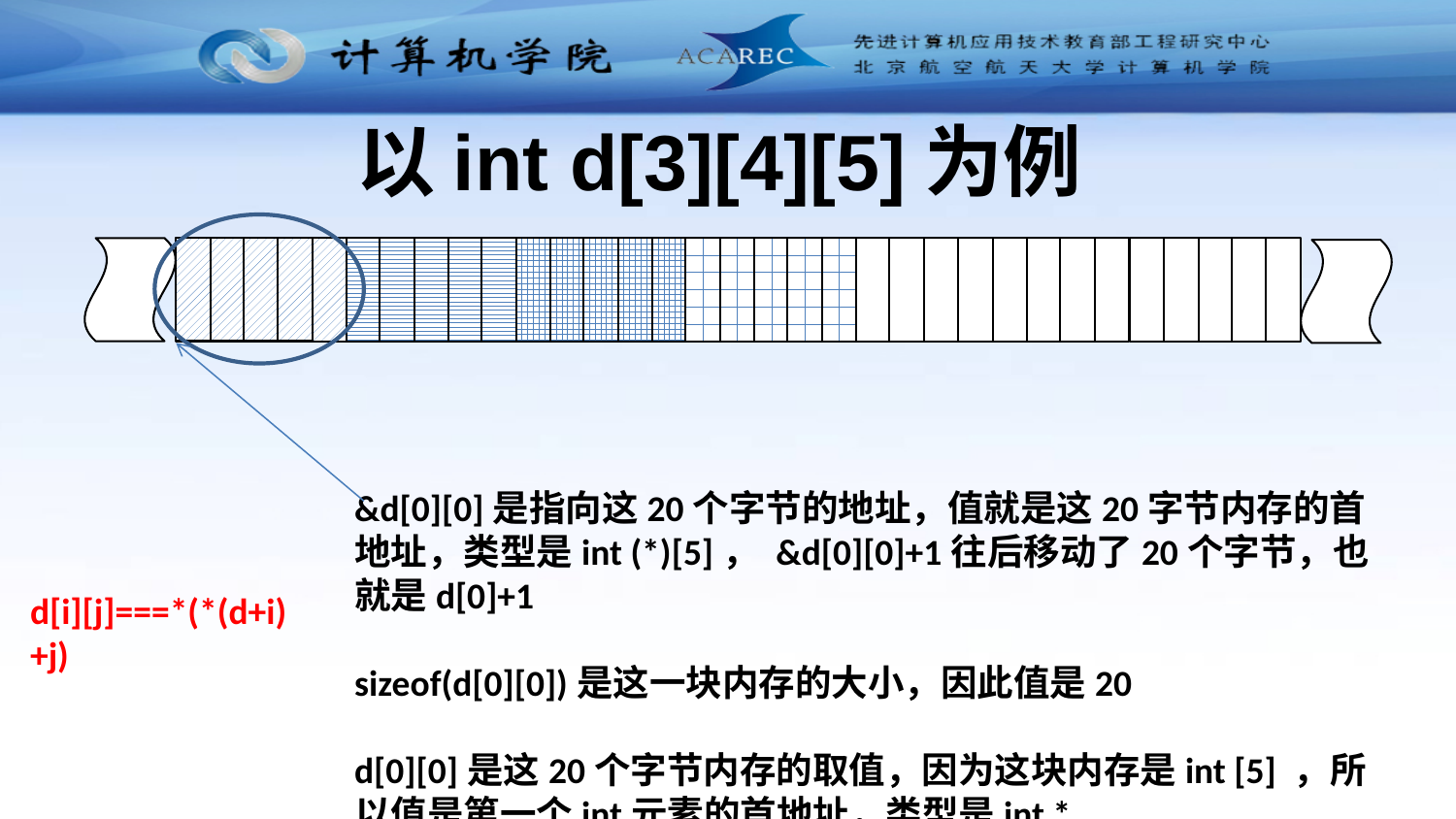

# 以int d[3][4][5]为例

&d[0][0]是指向这20个字节的地址，值就是这20字节内存的首地址，类型是int (*)[5]， &d[0][0]+1往后移动了20个字节，也就是d[0]+1

sizeof(d[0][0])是这一块内存的大小，因此值是20

d[0][0]是这20个字节内存的取值，因为这块内存是int [5] ，所以值是第一个int元素的首地址，类型是int *

d[i][j]===*(*(d+i)+j)